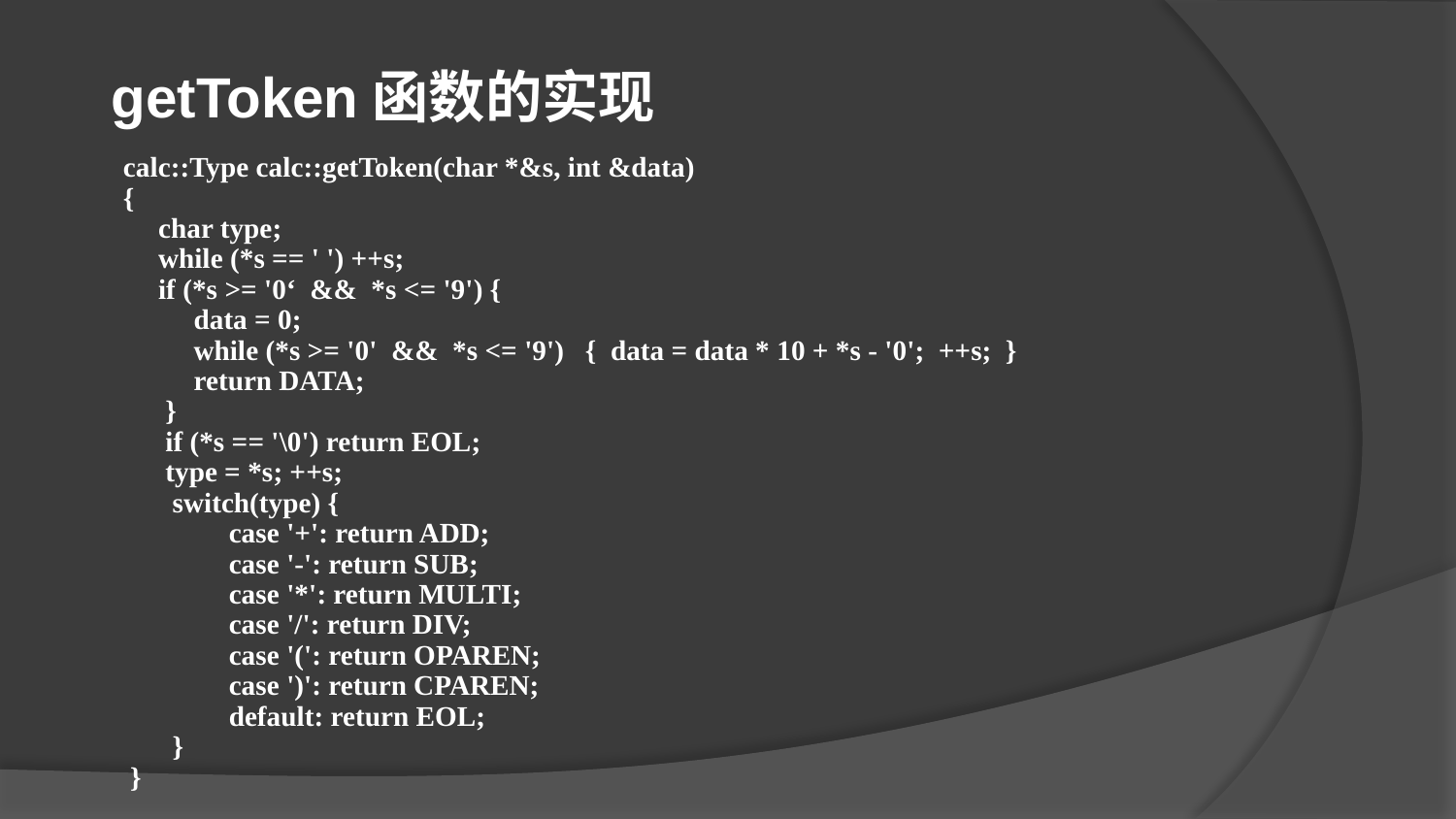

getToken函数的实现
calc::Type calc::getToken(char *&s, int &data)
{
     char type;
     while (*s == ' ') ++s;
     if (*s >= '0‘  &&  *s <= '9') {
          data = 0;
          while (*s >= '0'  &&  *s <= '9')   {  data = data * 10 + *s - '0';  ++s;  }
          return DATA;
      }
      if (*s == '\0') return EOL;
      type = *s; ++s;
       switch(type) {
               case '+': return ADD;
               case '-': return SUB;
               case '*': return MULTI;
               case '/': return DIV;
               case '(': return OPAREN;
               case ')': return CPAREN;
               default: return EOL;
       }
 }